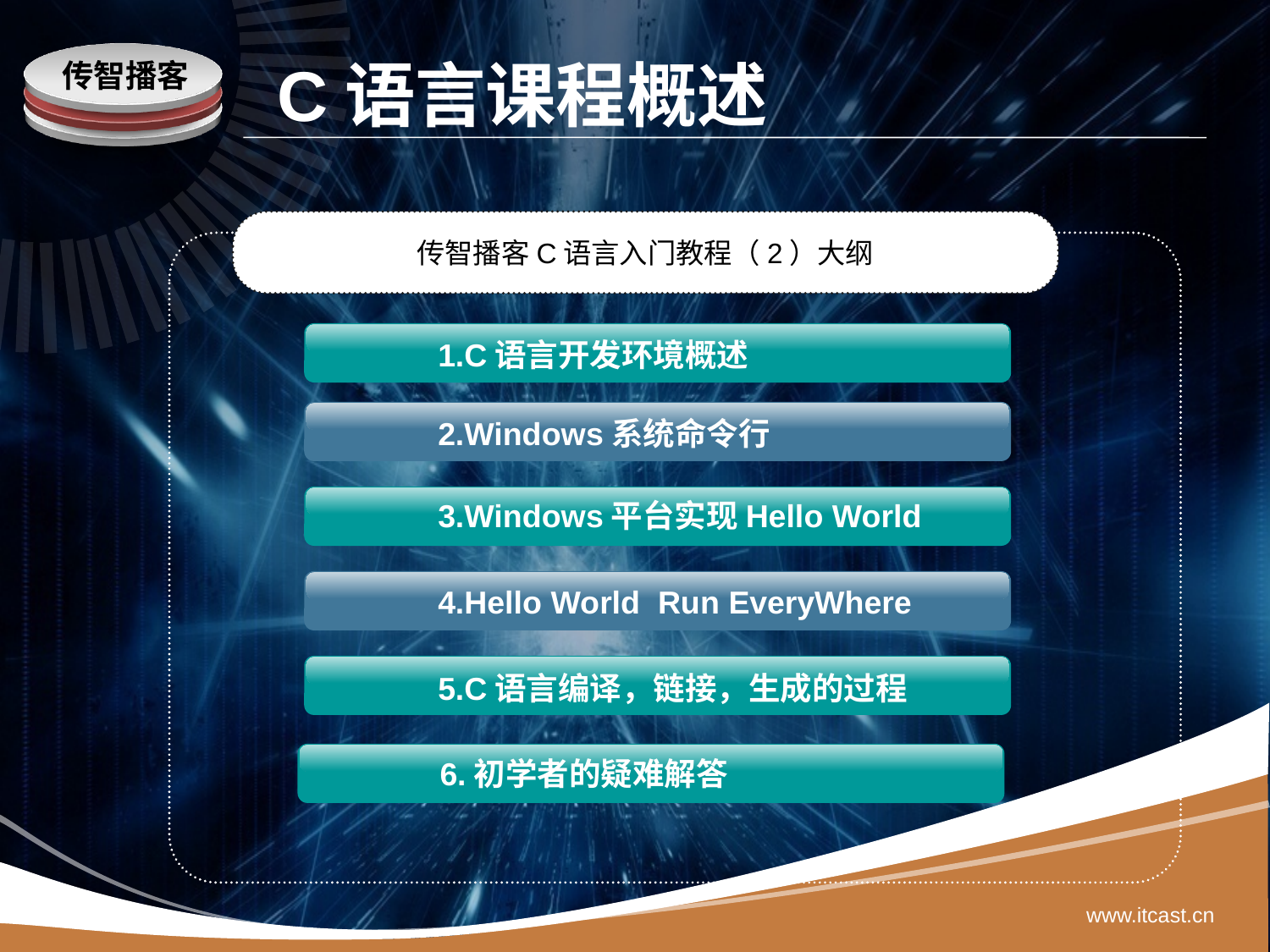

# C语言课程概述
传智播客C语言入门教程（2）大纲

 1.C语言开发环境概述

 2.Windows系统命令行

 3.Windows平台实现Hello World

 4.Hello World  Run EveryWhere

 5.C语言编译，链接，生成的过程

6.初学者的疑难解答
www.itcast.cn